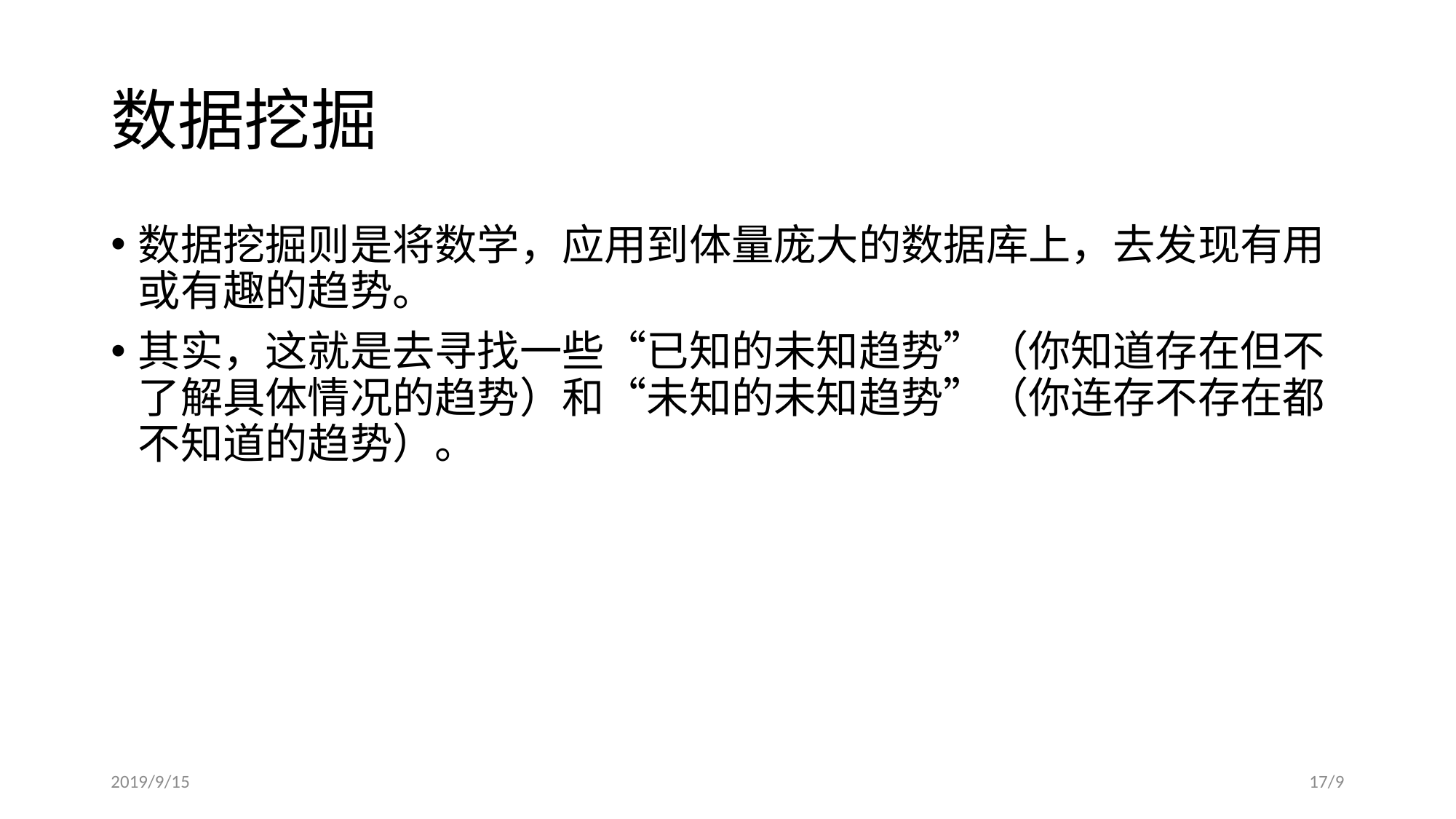

# 数据挖掘
数据挖掘则是将数学，应用到体量庞大的数据库上，去发现有用或有趣的趋势。
其实，这就是去寻找一些“已知的未知趋势”（你知道存在但不了解具体情况的趋势）和“未知的未知趋势”（你连存不存在都不知道的趋势）。
2019/9/15

17